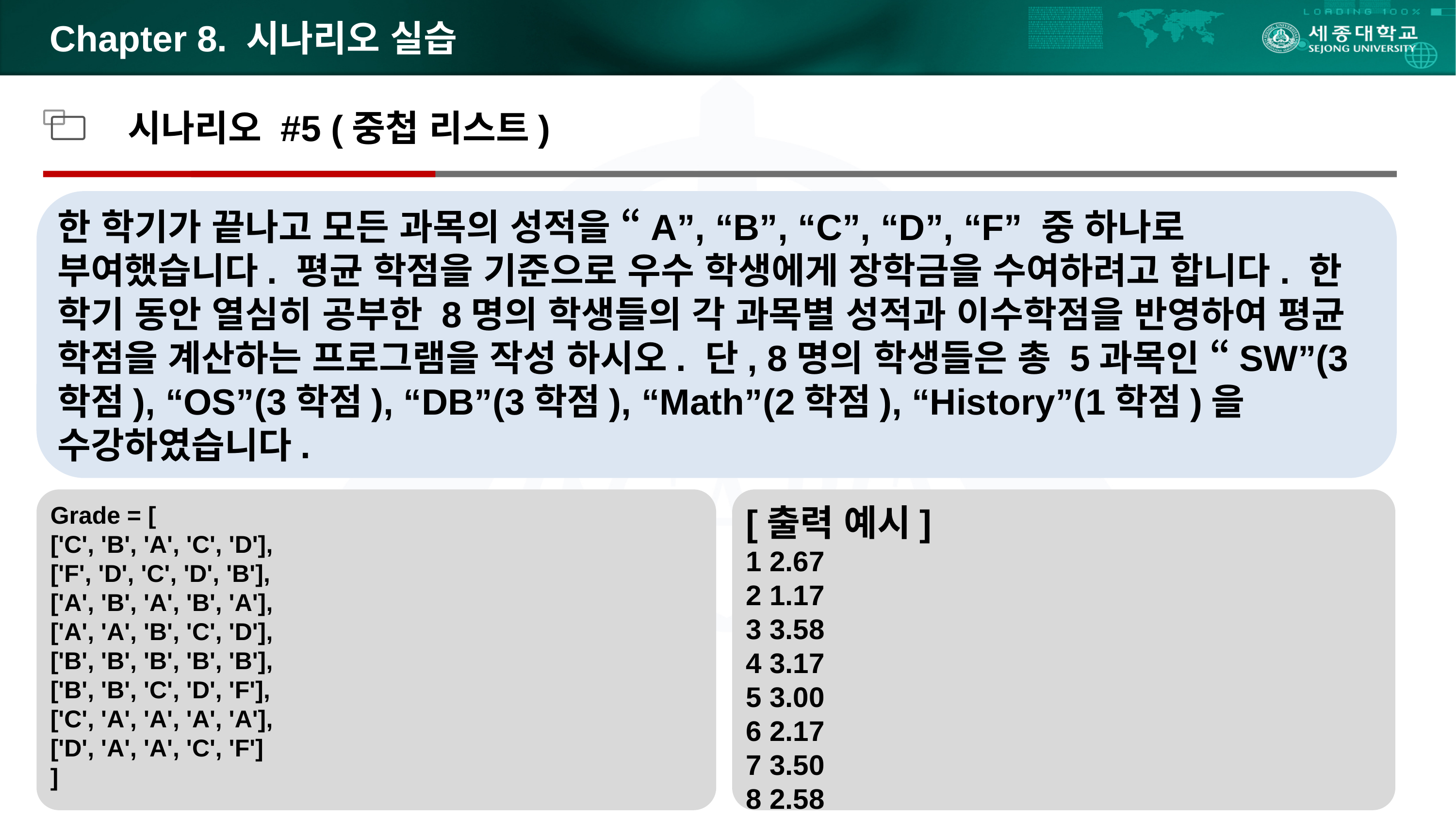

# Chapter 8. 시나리오 실습
시나리오 #5 (중첩 리스트)
한 학기가 끝나고 모든 과목의 성적을 “A”, “B”, “C”, “D”, “F” 중 하나로 부여했습니다. 평균 학점을 기준으로 우수 학생에게 장학금을 수여하려고 합니다. 한 학기 동안 열심히 공부한 8명의 학생들의 각 과목별 성적과 이수학점을 반영하여 평균 학점을 계산하는 프로그램을 작성 하시오. 단, 8명의 학생들은 총 5과목인 “SW”(3학점), “OS”(3학점), “DB”(3학점), “Math”(2학점), “History”(1학점)을 수강하였습니다.
Grade = [
['C', 'B', 'A', 'C', 'D'],
['F', 'D', 'C', 'D', 'B'],
['A', 'B', 'A', 'B', 'A'],
['A', 'A', 'B', 'C', 'D'],
['B', 'B', 'B', 'B', 'B'],
['B', 'B', 'C', 'D', 'F'],
['C', 'A', 'A', 'A', 'A'],
['D', 'A', 'A', 'C', 'F']
]
[출력 예시]
1 2.67
2 1.17
3 3.58
4 3.17
5 3.00
6 2.17
7 3.50
8 2.58